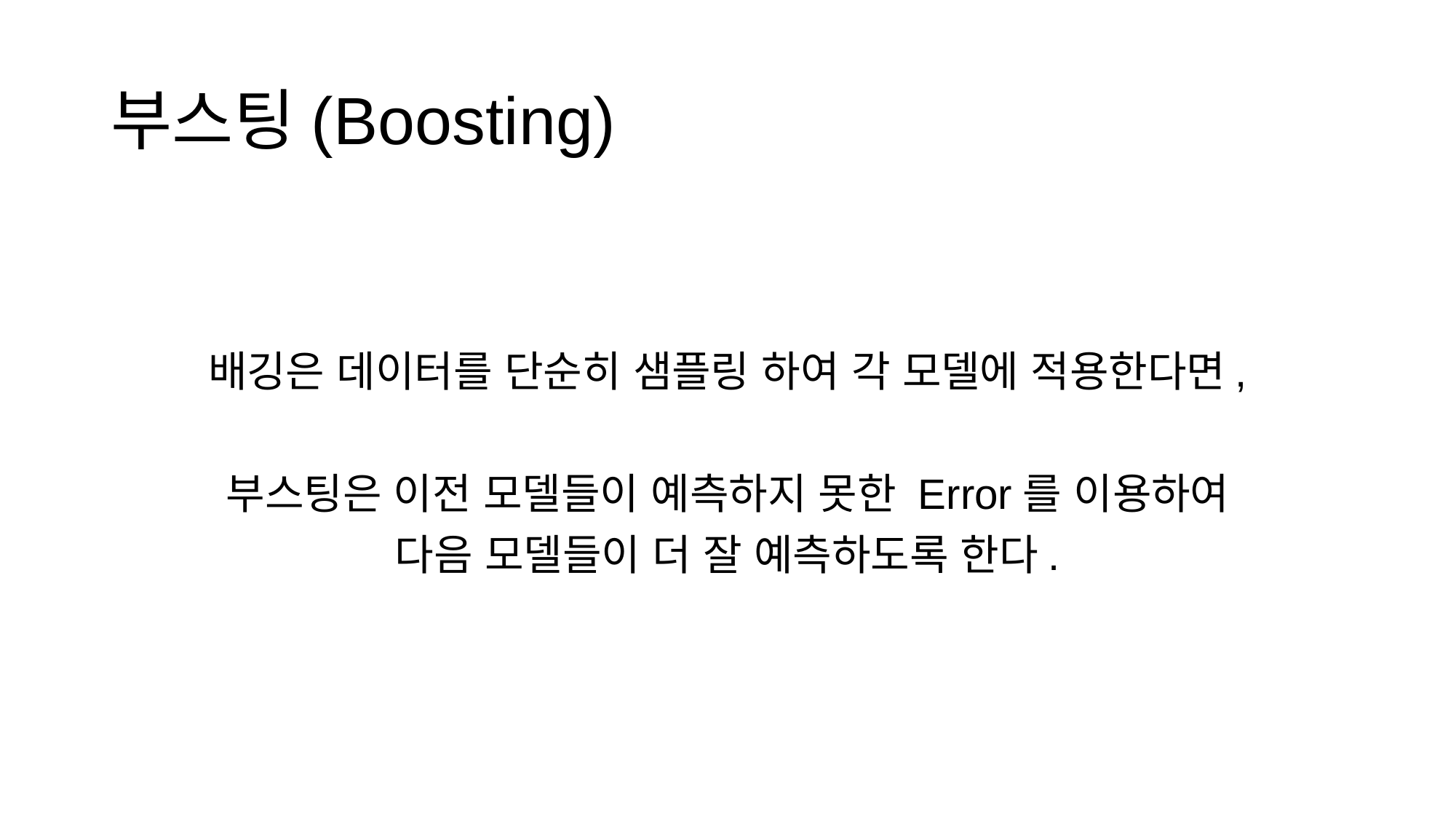

# 부스팅(Boosting)

배깅은 데이터를 단순히 샘플링 하여 각 모델에 적용한다면,

부스팅은 이전 모델들이 예측하지 못한 Error를 이용하여
다음 모델들이 더 잘 예측하도록 한다.